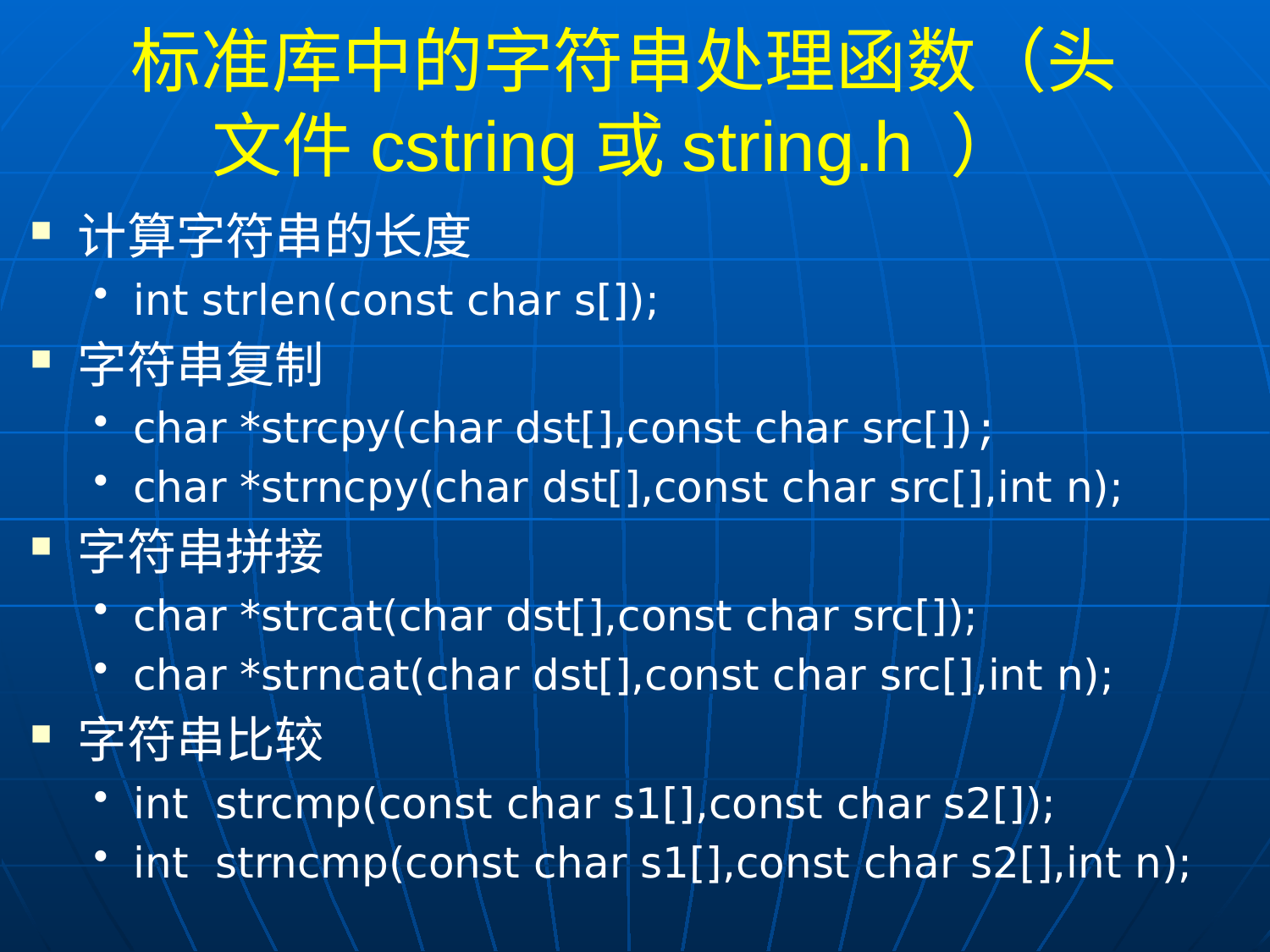

# 标准库中的字符串处理函数（头文件cstring或string.h ）
计算字符串的长度
int strlen(const char s[]);
字符串复制
char *strcpy(char dst[],const char src[]);
char *strncpy(char dst[],const char src[],int n);
字符串拼接
char *strcat(char dst[],const char src[]);
char *strncat(char dst[],const char src[],int n);
字符串比较
int  strcmp(const char s1[],const char s2[]);
int  strncmp(const char s1[],const char s2[],int n);